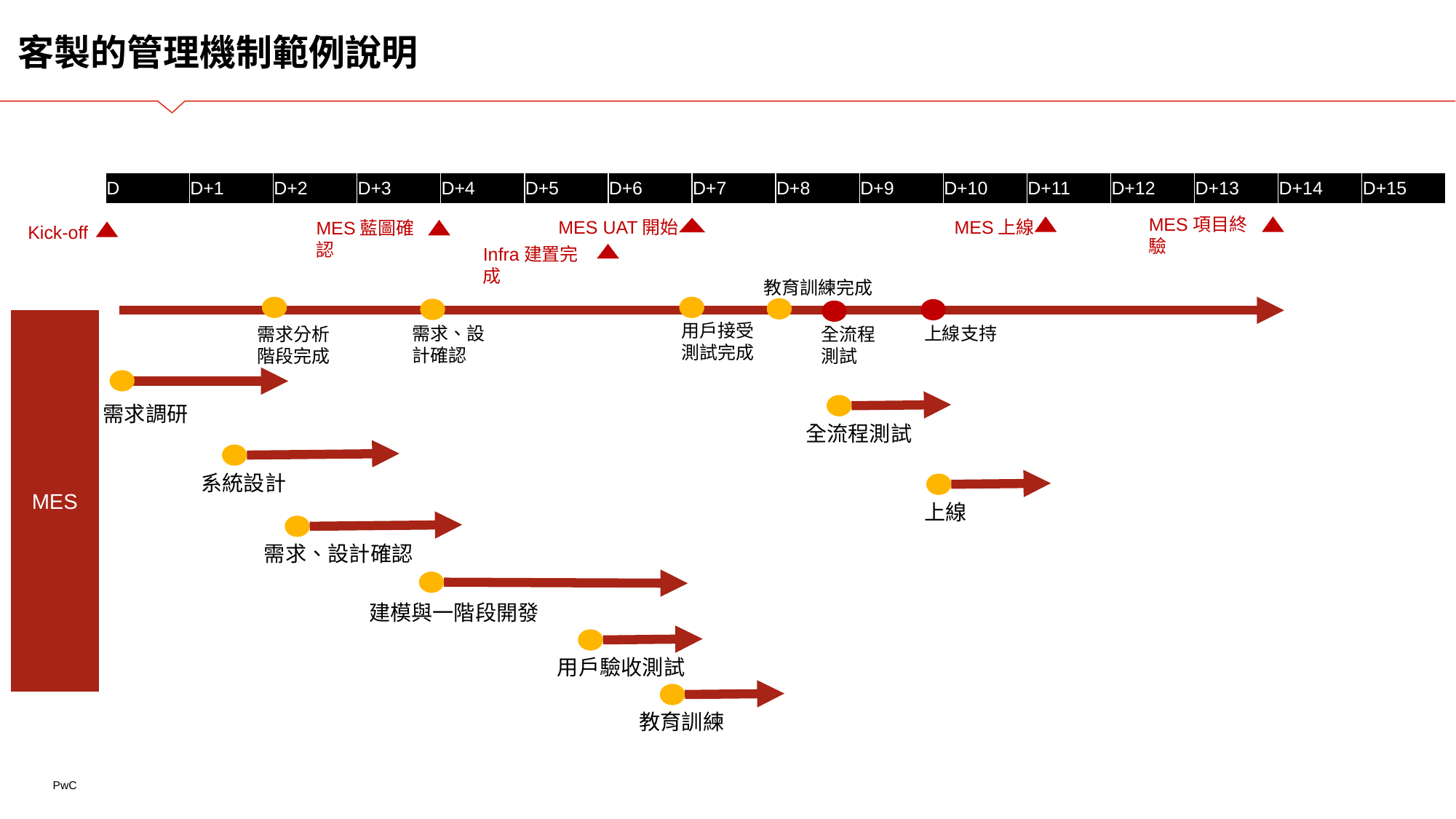

# 客製的管理機制範例說明
| D | D+1 | D+2 | D+3 | D+4 | D+5 | D+6 | D+7 | D+8 | D+9 | D+10 | D+11 | D+12 | D+13 | D+14 | D+15 |
| --- | --- | --- | --- | --- | --- | --- | --- | --- | --- | --- | --- | --- | --- | --- | --- |
MES項目終驗

MES UAT開始

MES上線
MES藍圖確認

Kick-off

Infra建置完成

教育訓練完成

需求分析
階段完成

用戶接受測試完成

MES
上線支持
需求、設計確認
全流程測試

全流程測試
需求調研

系統設計

   上線

需求、設計確認

建模與一階段開發

用戶驗收測試

教育訓練